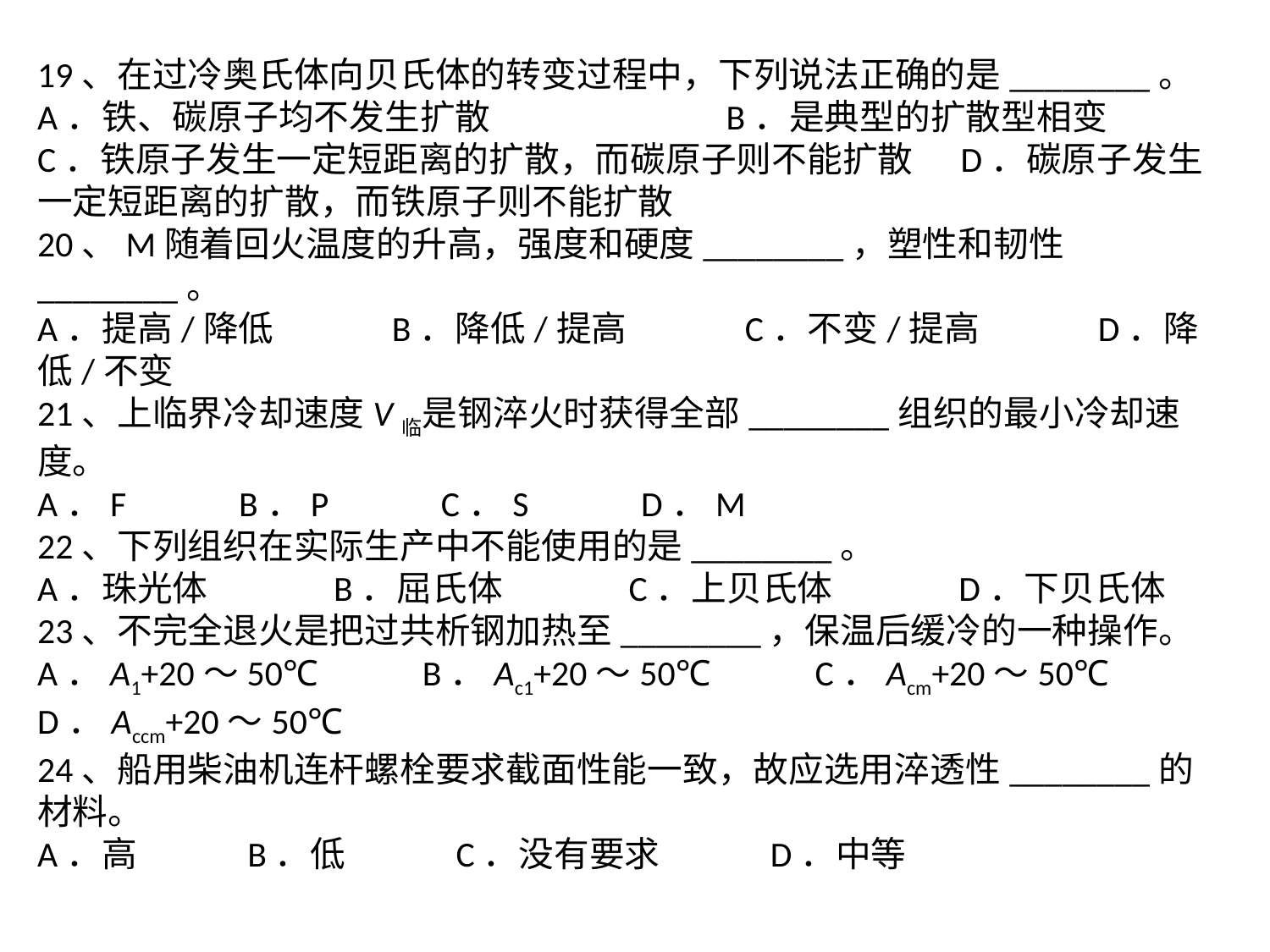

19、在过冷奥氏体向贝氏体的转变过程中，下列说法正确的是________。
A．铁、碳原子均不发生扩散                             B．是典型的扩散型相变
C．铁原子发生一定短距离的扩散，而碳原子则不能扩散     D．碳原子发生一定短距离的扩散，而铁原子则不能扩散
20、M随着回火温度的升高，强度和硬度________，塑性和韧性________。
A．提高/降低              B．降低/提高              C．不变/提高              D．降低/不变
21、上临界冷却速度V临是钢淬火时获得全部________组织的最小冷却速度。
A．F              B．P              C．S              D．M
22、下列组织在实际生产中不能使用的是________。
A．珠光体               B．屈氏体               C．上贝氏体               D．下贝氏体
23、不完全退火是把过共析钢加热至________，保温后缓冷的一种操作。
A．A1+20～50℃             B．Ac1+20～50℃             C．Acm+20～50℃             D．Accm+20～50℃
24、船用柴油机连杆螺栓要求截面性能一致，故应选用淬透性________的材料。
A．高             B．低             C．没有要求             D．中等